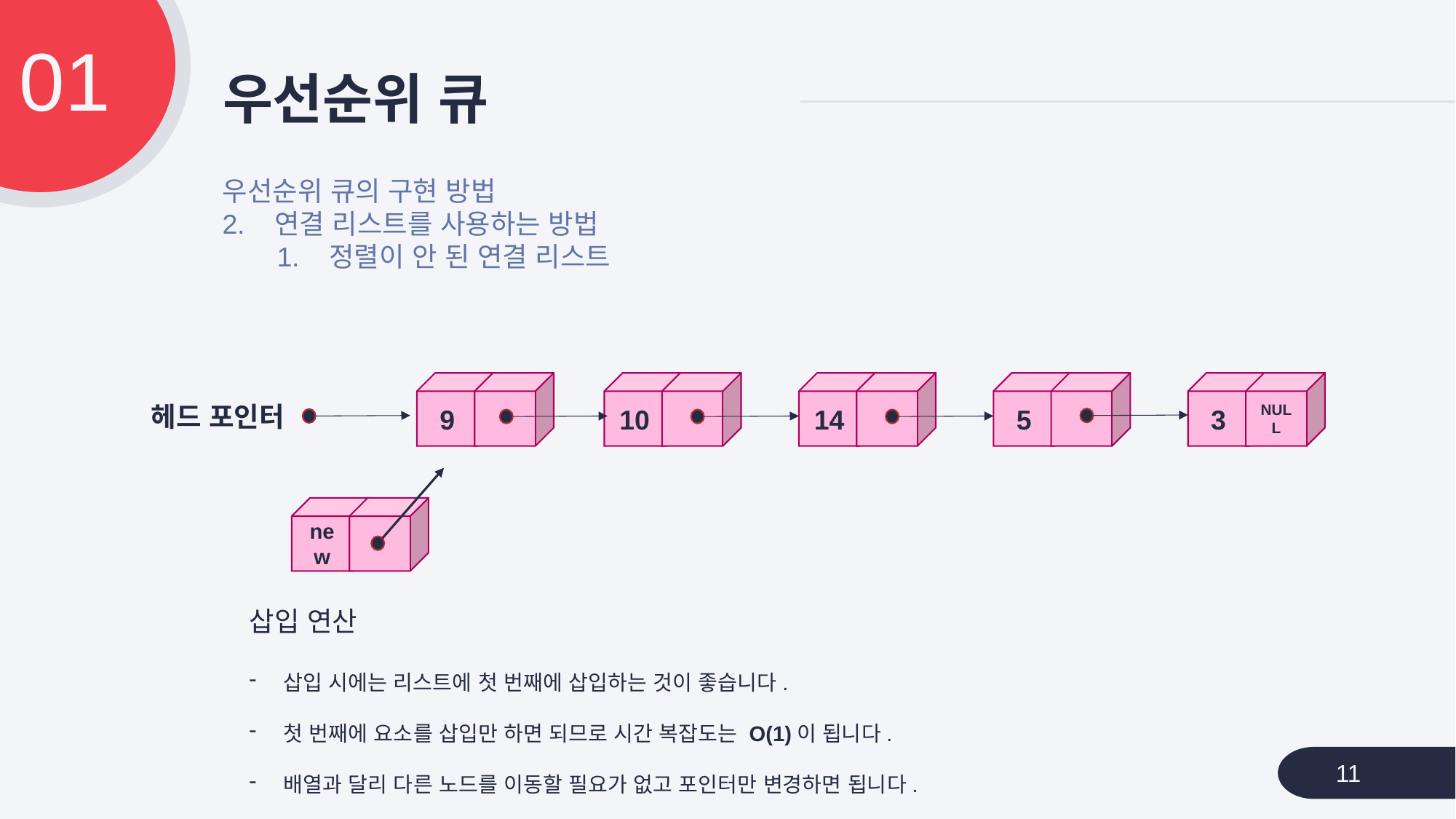

01
# 우선순위 큐
우선순위 큐의 구현 방법
2.   연결 리스트를 사용하는 방법
1.   정렬이 안 된 연결 리스트
9

10

14

5

3
NULL
헤드 포인터

new

삽입 연산

삽입 시에는 리스트에 첫 번째에 삽입하는 것이 좋습니다.

첫 번째에 요소를 삽입만 하면 되므로 시간 복잡도는 O(1)이 됩니다.

배열과 달리 다른 노드를 이동할 필요가 없고 포인터만 변경하면 됩니다.
11